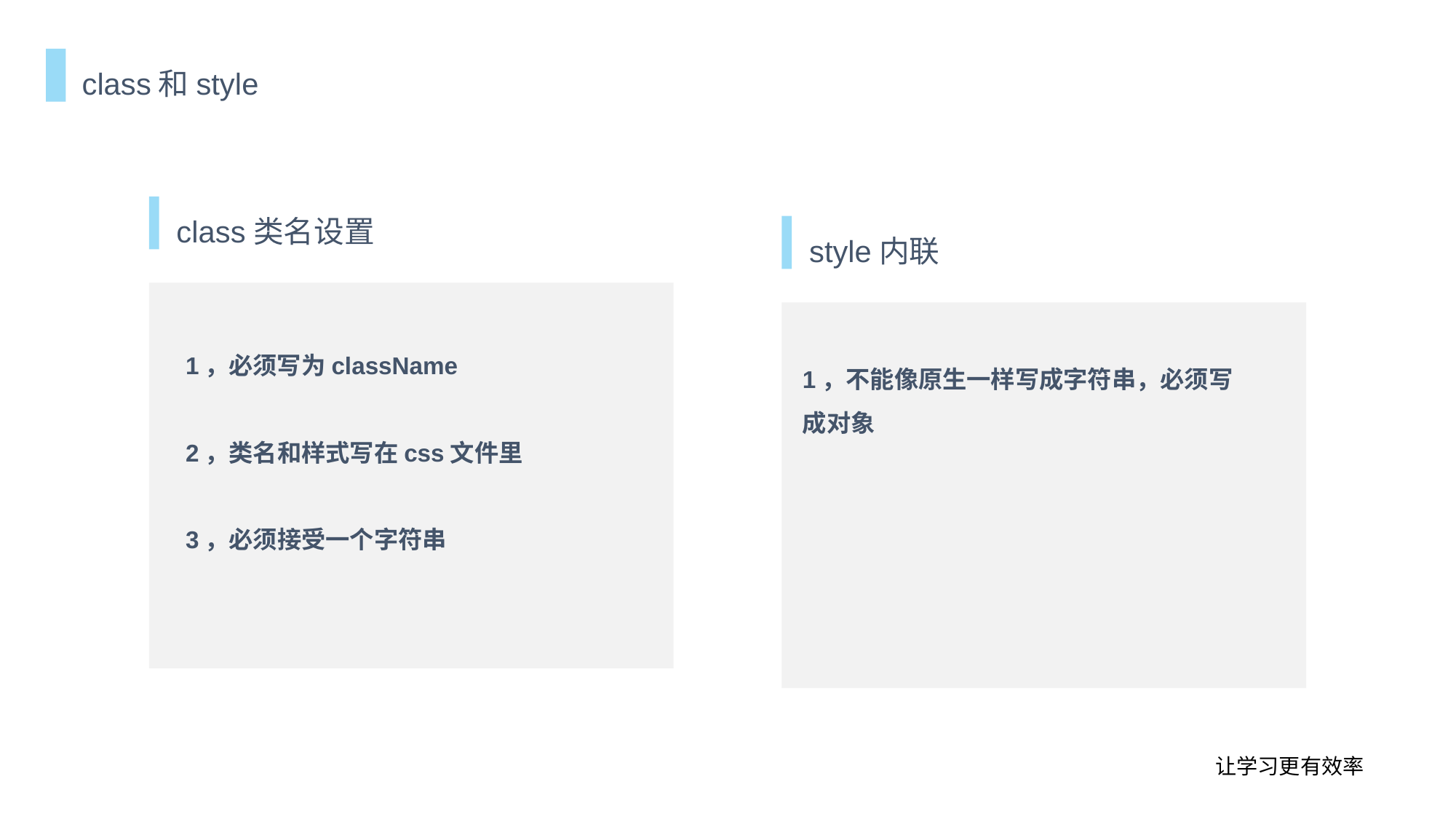

class和style

  class类名设置

  style内联

1，必须写为className

2，类名和样式写在css文件里

3，必须接受一个字符串

1，不能像原生一样写成字符串，必须写成对象